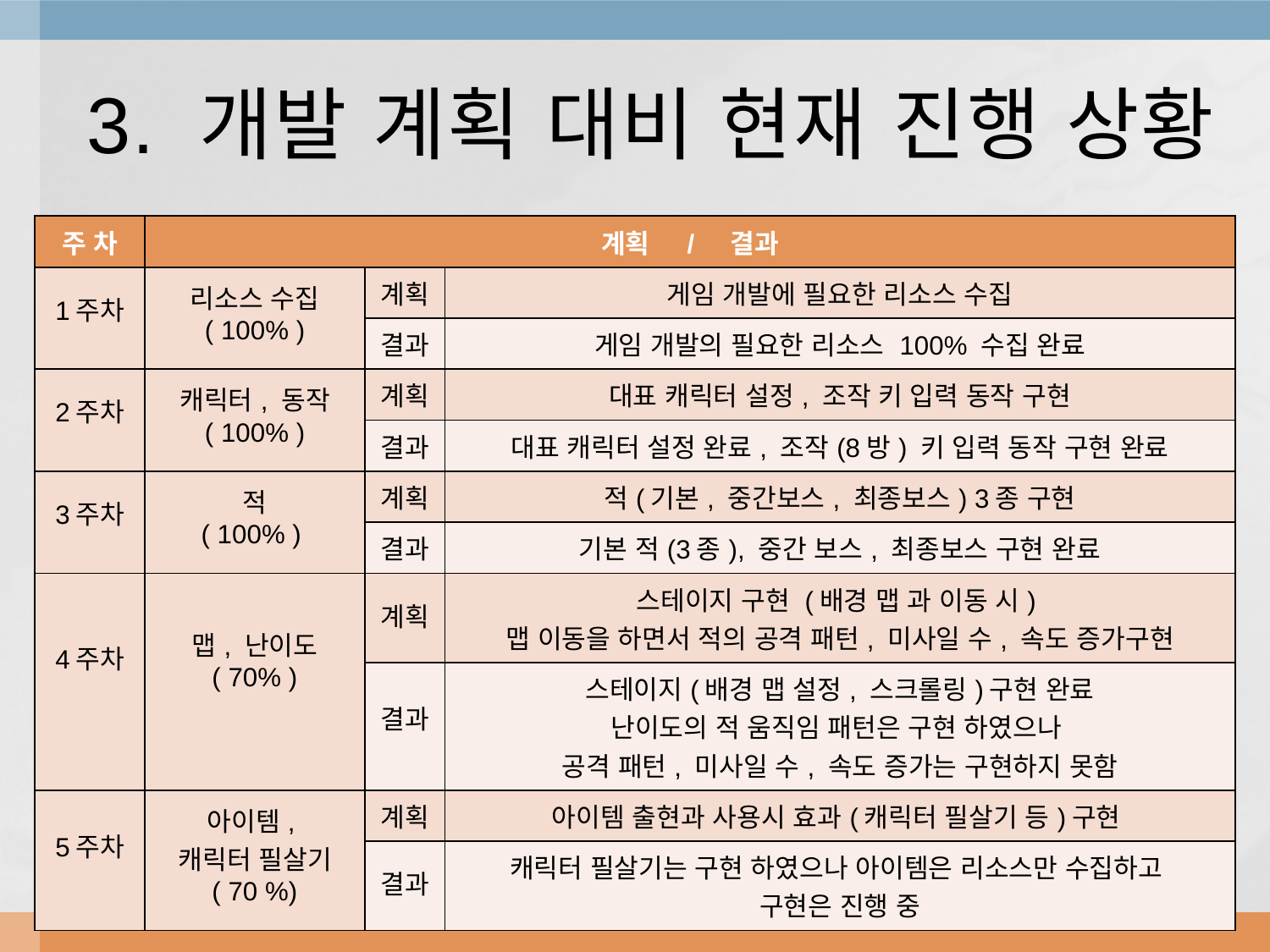

# 3. 개발 계획 대비 현재 진행 상황

| 주 차 | 계획 / 결과 |  |  |
| --- | --- | --- | --- |
| 1주차 | 리소스 수집 ( 100% ) | 계획 | 게임 개발에 필요한 리소스 수집 |
|  |  | 결과 | 게임 개발의 필요한 리소스 100% 수집 완료 |
| 2주차 | 캐릭터, 동작 ( 100% ) | 계획 | 대표 캐릭터 설정, 조작 키 입력 동작 구현 |
|  |  | 결과 | 대표 캐릭터 설정 완료, 조작(8방) 키 입력 동작 구현 완료 |
| 3주차 | 적 ( 100% ) | 계획 | 적(기본, 중간보스, 최종보스) 3종 구현 |
|  |  | 결과 | 기본 적(3종), 중간 보스, 최종보스 구현 완료 |
| 4주차 | 맵, 난이도 ( 70% ) | 계획 | 스테이지 구현 (배경 맵 과 이동 시) 맵 이동을 하면서 적의 공격 패턴, 미사일 수, 속도 증가구현 |
|  |  | 결과 | 스테이지(배경 맵 설정, 스크롤링)구현 완료 난이도의 적 움직임 패턴은 구현 하였으나 공격 패턴, 미사일 수, 속도 증가는 구현하지 못함 |
| 5주차 | 아이템, 캐릭터 필살기 ( 70 %) | 계획 | 아이템 출현과 사용시 효과(캐릭터 필살기 등)구현 |
|  |  | 결과 | 캐릭터 필살기는 구현 하였으나 아이템은 리소스만 수집하고 구현은 진행 중 |